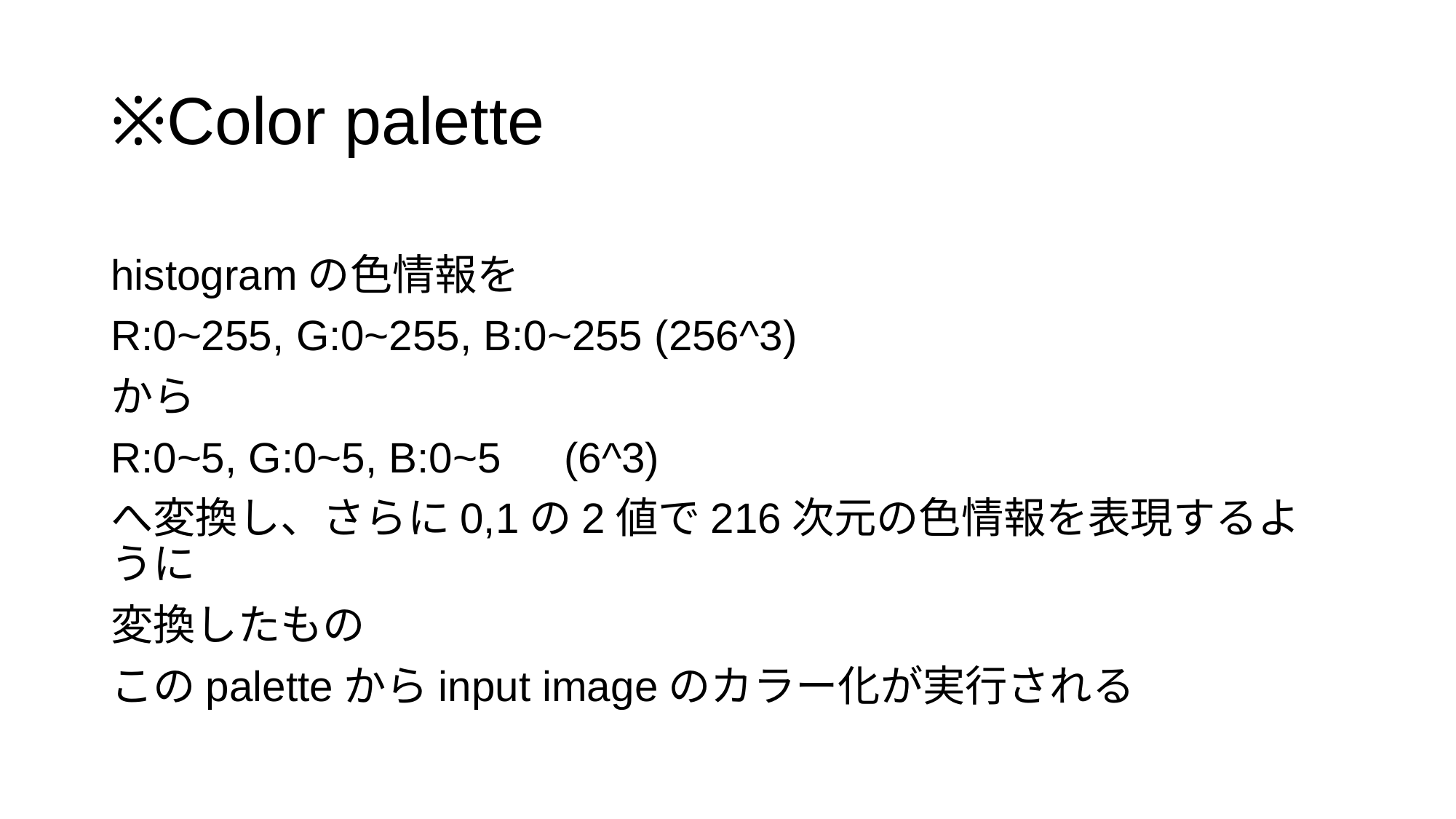

# ※Color palette
histogramの色情報を
R:0~255, G:0~255, B:0~255 (256^3)
から
R:0~5, G:0~5, B:0~5　(6^3)
へ変換し、さらに0,1の2値で216次元の色情報を表現するように
変換したもの
このpaletteからinput imageのカラー化が実行される